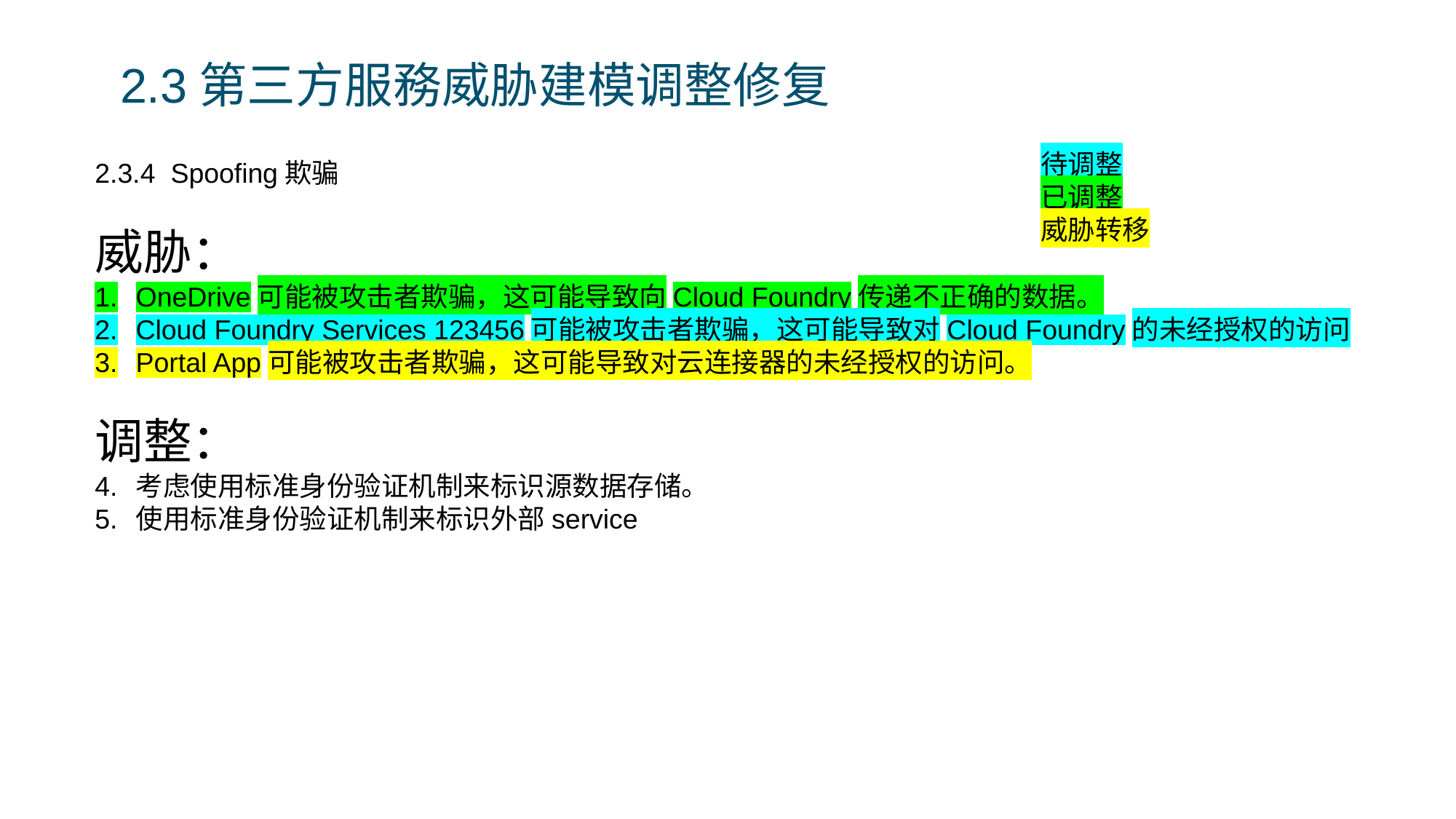

# 2.3第三方服務威胁建模调整修复
待调整
已调整
威胁转移
2.3.4  Spoofing欺骗

威胁：
OneDrive可能被攻击者欺骗，这可能导致向Cloud Foundry传递不正确的数据。
Cloud Foundry Services 123456可能被攻击者欺骗，这可能导致对Cloud Foundry的未经授权的访问
Portal App可能被攻击者欺骗，这可能导致对云连接器的未经授权的访问。

调整：
考虑使用标准身份验证机制来标识源数据存储。
使用标准身份验证机制来标识外部service

20